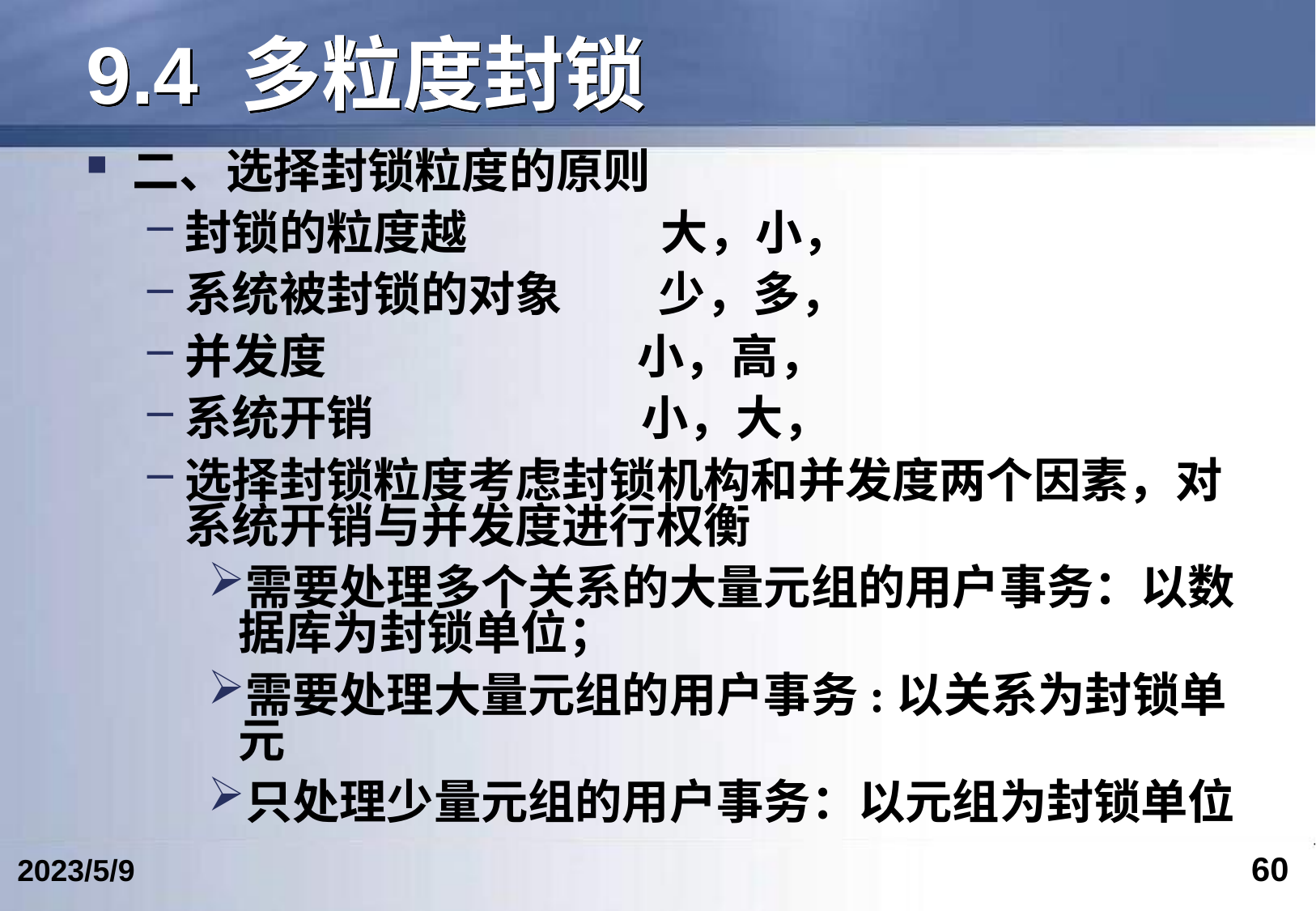

# 9.4 多粒度封锁
二、选择封锁粒度的原则
封锁的粒度越                  大，小，
系统被封锁的对象         少，多，
并发度                             小，高，
系统开销                         小，大，
选择封锁粒度考虑封锁机构和并发度两个因素，对系统开销与并发度进行权衡
需要处理多个关系的大量元组的用户事务：以数据库为封锁单位；
需要处理大量元组的用户事务:以关系为封锁单元
只处理少量元组的用户事务：以元组为封锁单位
60
2023/5/9